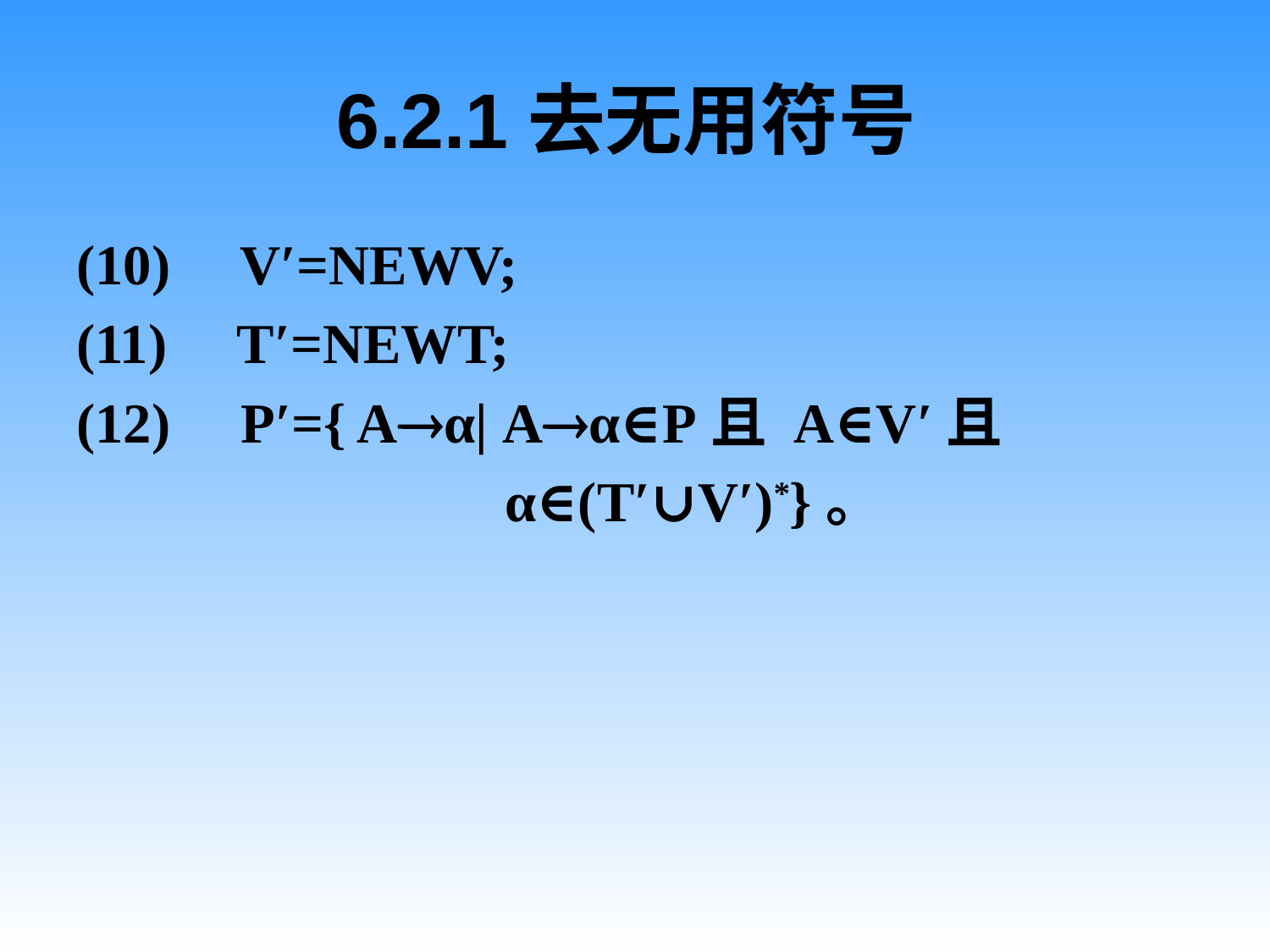

# 6.2.1去无用符号
(10)     V′=NEWV;
(11)     T′=NEWT;
(12)     P′={ A→α| A→α∈P且 A∈V′且
				α∈(T′∪V′)*}。

53